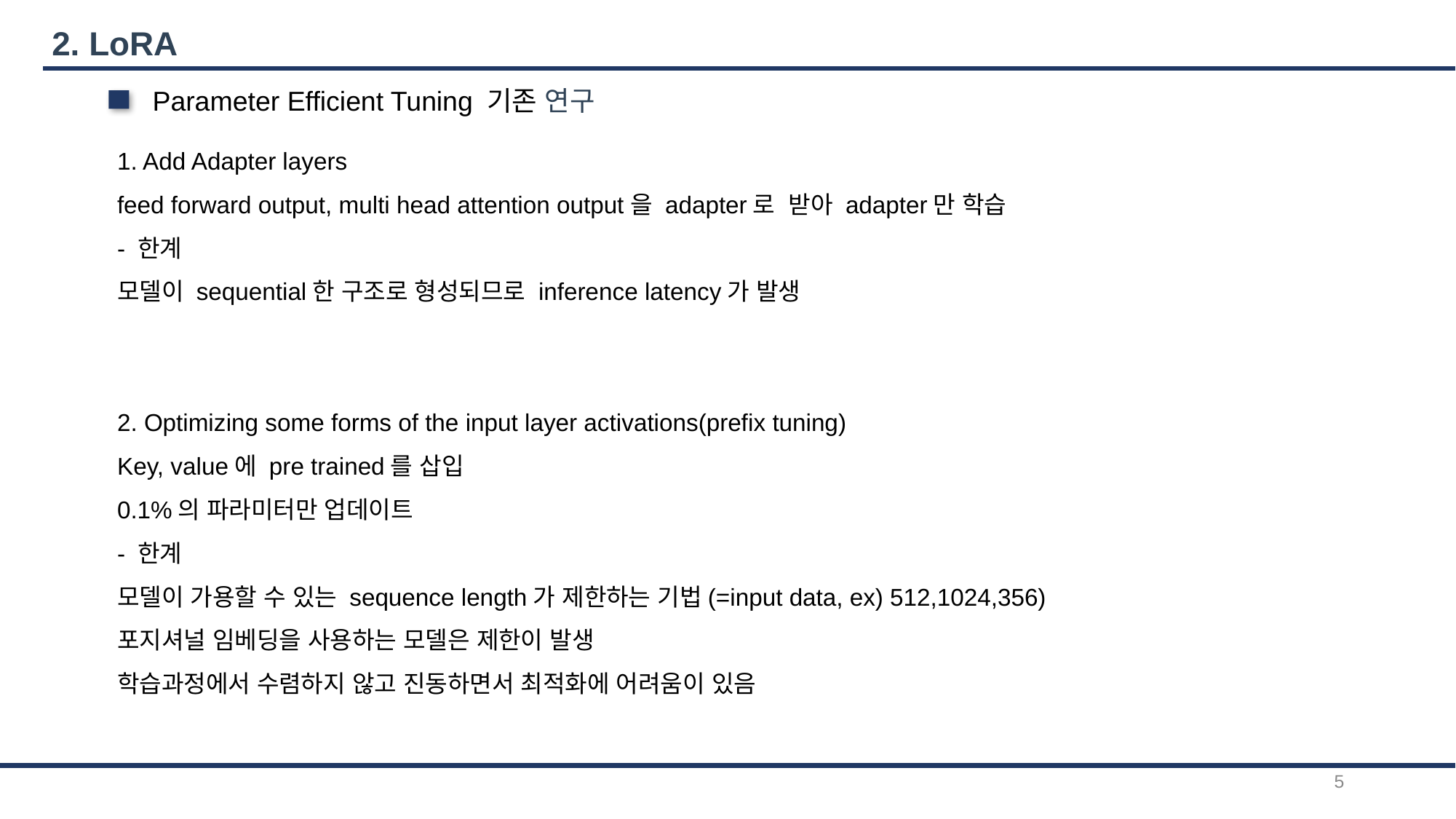

2. LoRA
Parameter Efficient Tuning 기존 연구

1. Add Adapter layers
feed forward output, multi head attention output을 adapter로  받아 adapter만 학습
- 한계
모델이 sequential한 구조로 형성되므로 inference latency가 발생

2. Optimizing some forms of the input layer activations(prefix tuning)
Key, value에 pre trained를 삽입
0.1%의 파라미터만 업데이트
- 한계
모델이 가용할 수 있는 sequence length가 제한하는 기법(=input data, ex) 512,1024,356)
포지셔널 임베딩을 사용하는 모델은 제한이 발생
학습과정에서 수렴하지 않고 진동하면서 최적화에 어려움이 있음

5